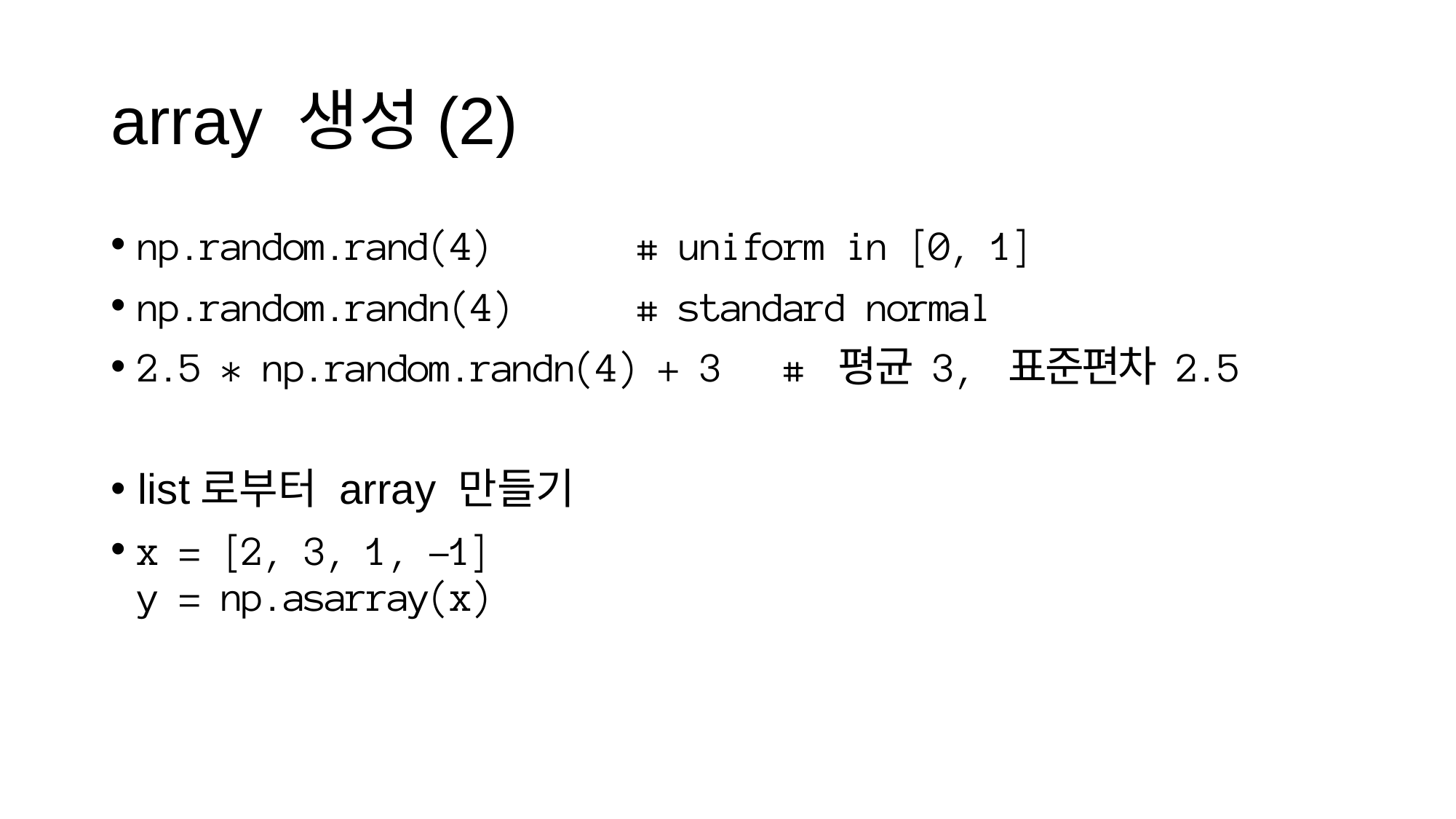

# array 생성(2)
np.random.rand(4)       # uniform in [0, 1]
np.random.randn(4)      # standard normal
2.5 * np.random.randn(4) + 3   # 평균 3, 표준편차 2.5

list로부터 array 만들기
x = [2, 3, 1, -1]
y = np.asarray(x)